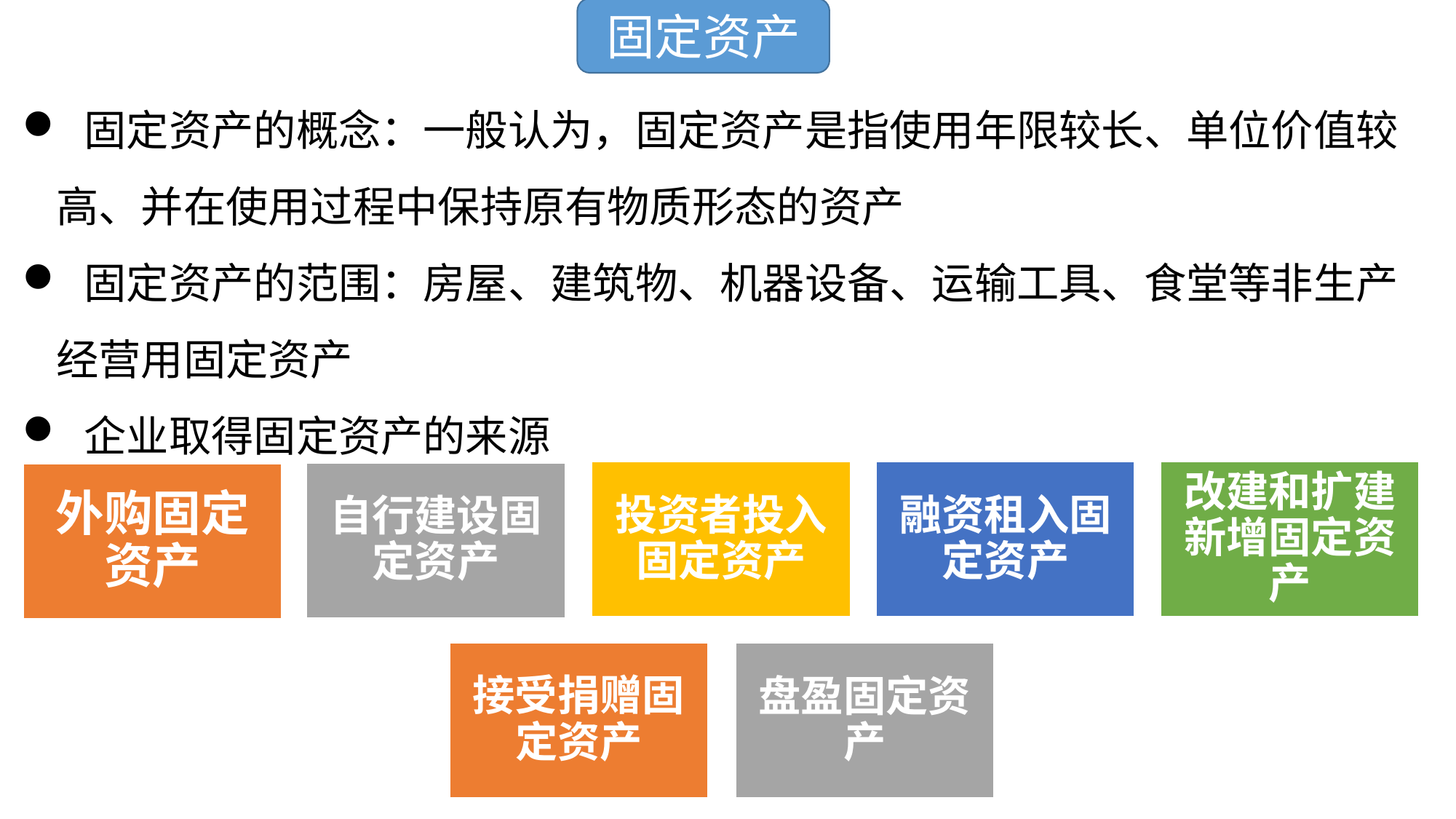

固定资产
 固定资产的概念：一般认为，固定资产是指使用年限较长、单位价值较高、并在使用过程中保持原有物质形态的资产
 固定资产的范围：房屋、建筑物、机器设备、运输工具、食堂等非生产经营用固定资产
 企业取得固定资产的来源

外购固定资产
自行建设固定资产
投资者投入固定资产
融资租入固定资产
改建和扩建新增固定资产
接受捐赠固定资产
盘盈固定资产